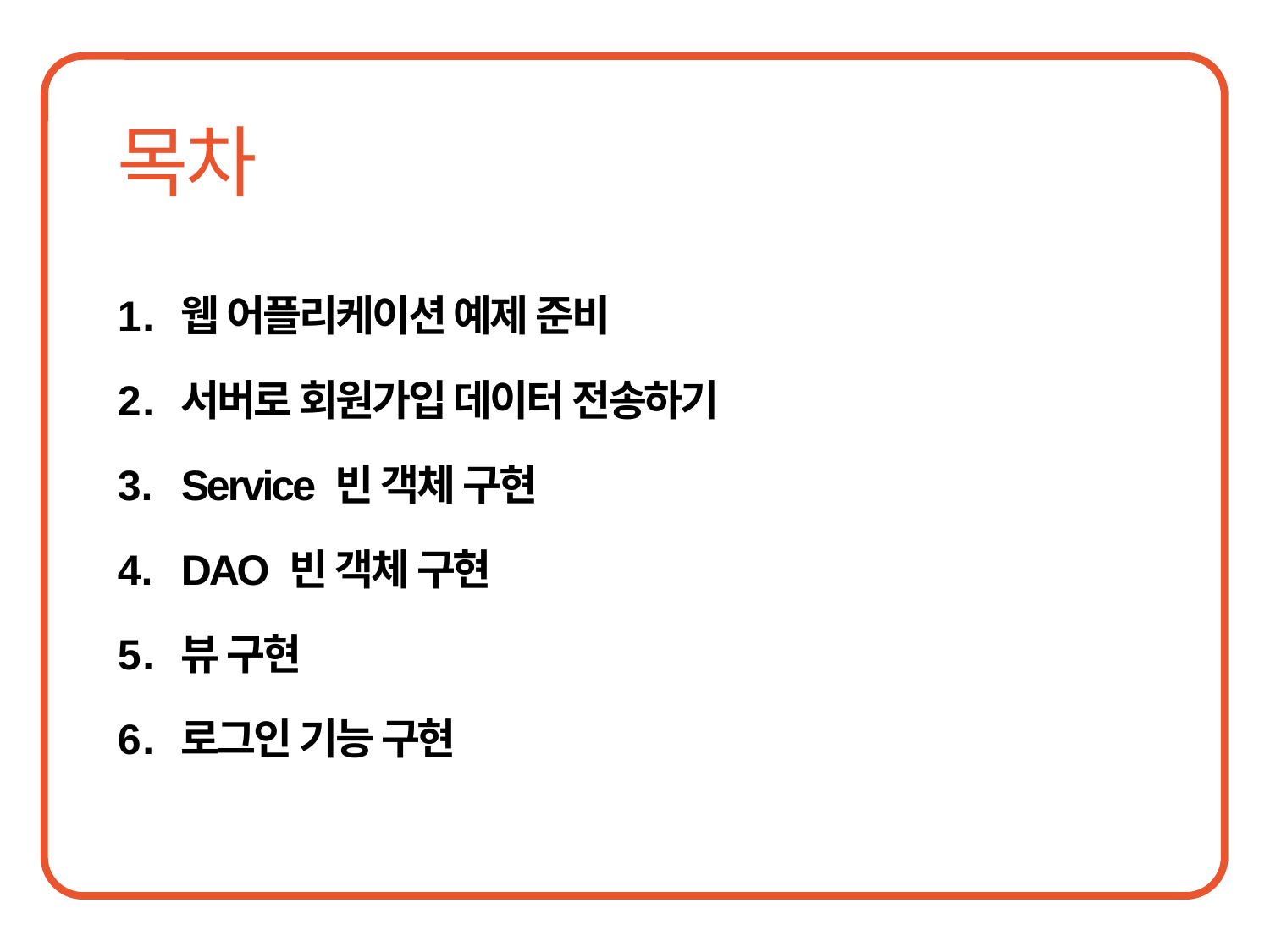

웹 어플리케이션 예제 준비
서버로 회원가입 데이터 전송하기
Service 빈 객체 구현
DAO 빈 객체 구현
뷰 구현
로그인 기능 구현